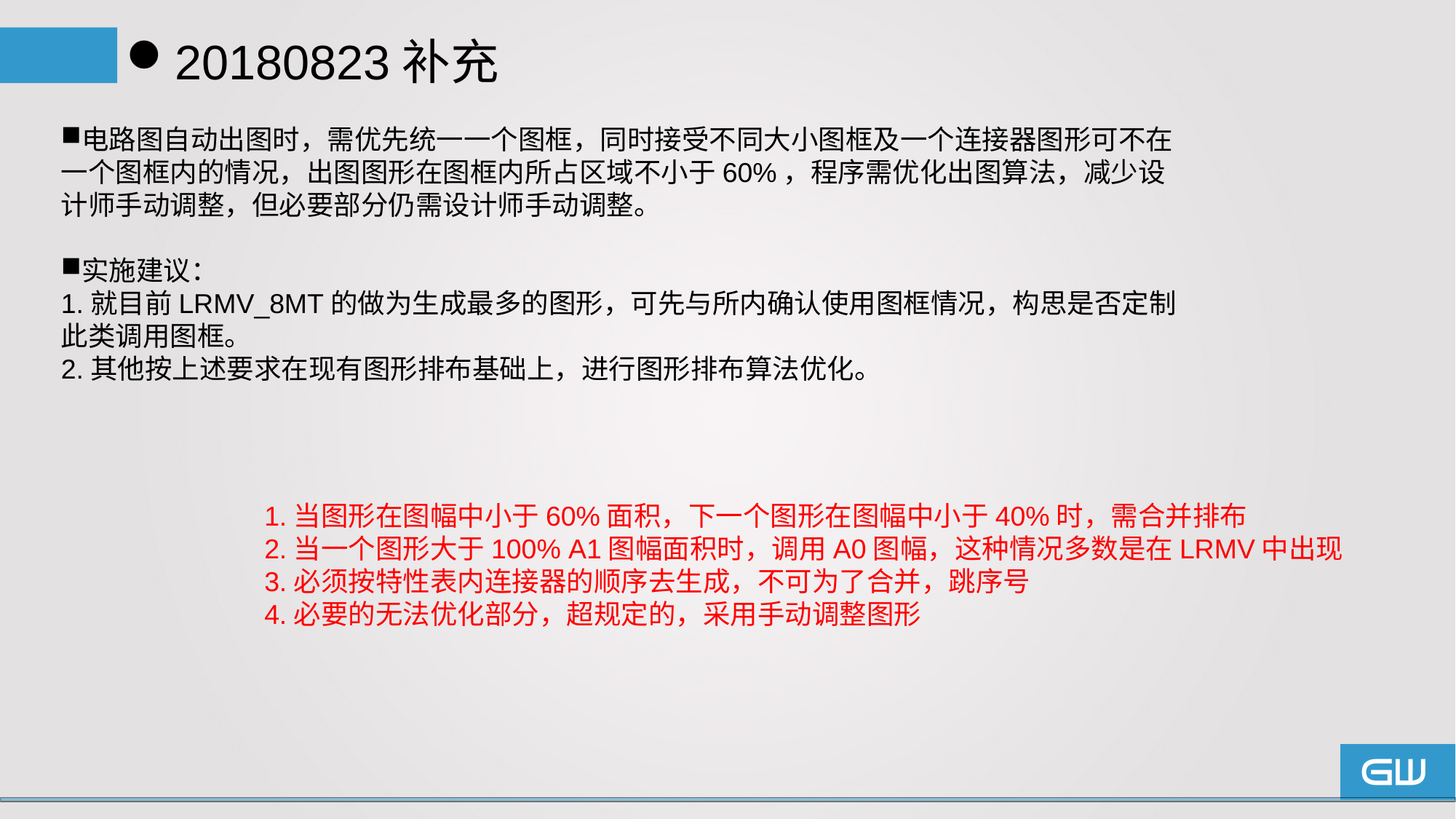

# 20180823补充
电路图自动出图时，需优先统一一个图框，同时接受不同大小图框及一个连接器图形可不在
一个图框内的情况，出图图形在图框内所占区域不小于60%，程序需优化出图算法，减少设
计师手动调整，但必要部分仍需设计师手动调整。

实施建议：
1.就目前LRMV_8MT的做为生成最多的图形，可先与所内确认使用图框情况，构思是否定制
此类调用图框。
2.其他按上述要求在现有图形排布基础上，进行图形排布算法优化。
1.当图形在图幅中小于60%面积，下一个图形在图幅中小于40%时，需合并排布
2.当一个图形大于100% A1图幅面积时，调用A0图幅，这种情况多数是在LRMV中出现
3.必须按特性表内连接器的顺序去生成，不可为了合并，跳序号
4.必要的无法优化部分，超规定的，采用手动调整图形